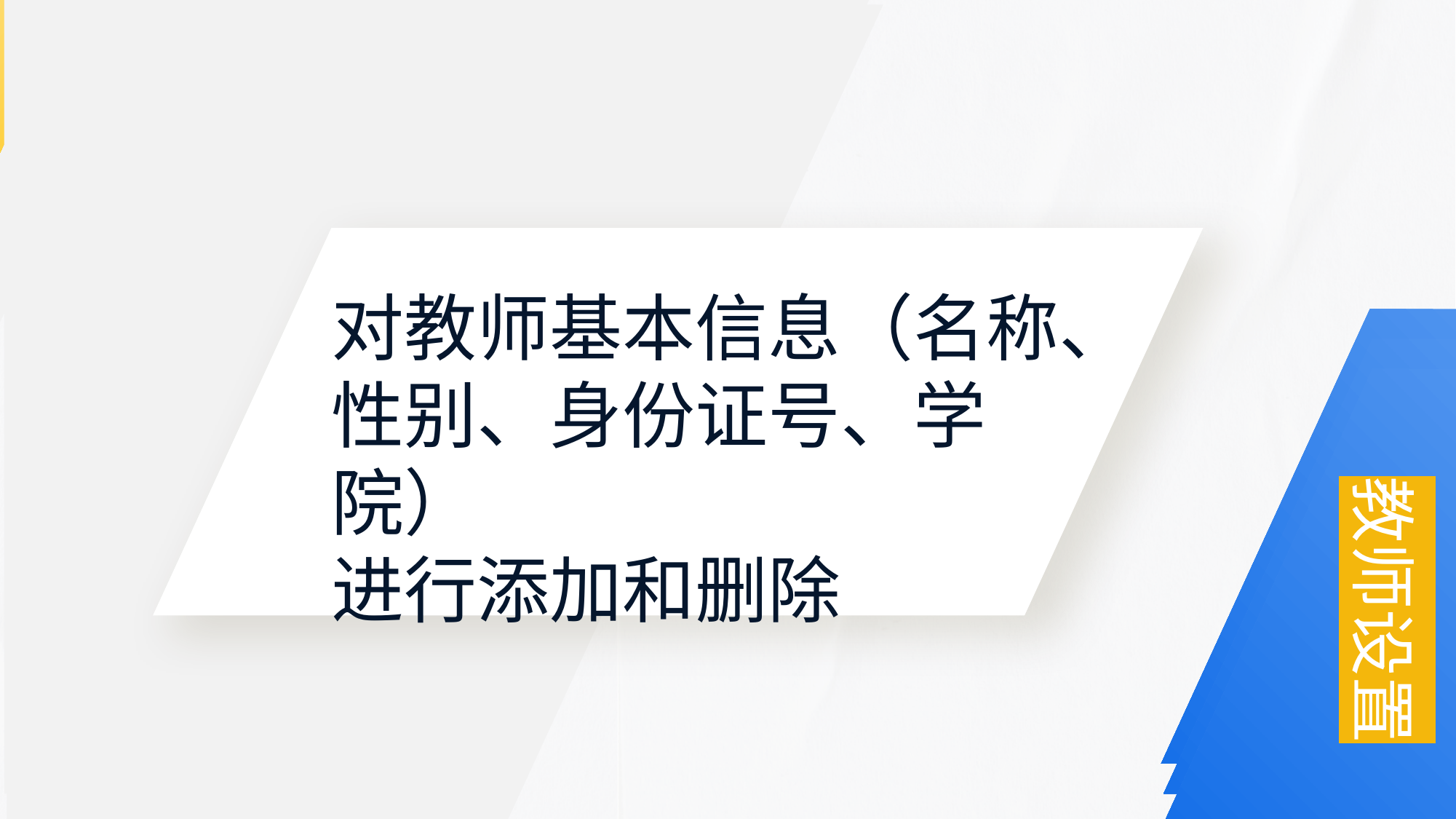

院系设置

课程设置

教师设置

对教师基本信息（名称、性别、身份证号、学院）
进行添加和删除
0